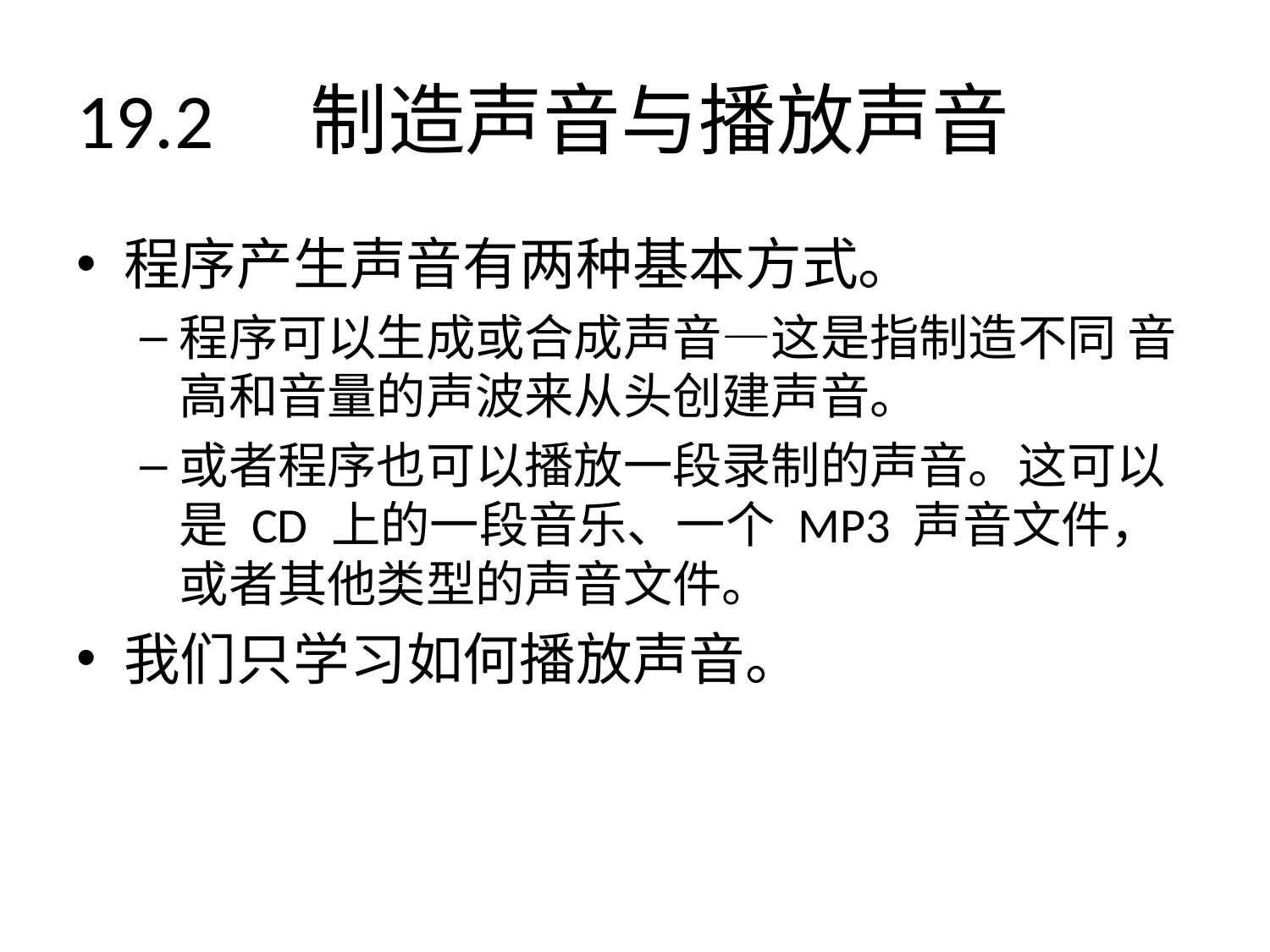

# 19.2　制造声音与播放声音
程序产生声音有两种基本方式。
程序可以生成或合成声音—这是指制造不同 音高和音量的声波来从头创建声音。
或者程序也可以播放一段录制的声音。这可以 是 CD 上的一段音乐、一个 MP3 声音文件，或者其他类型的声音文件。
我们只学习如何播放声音。